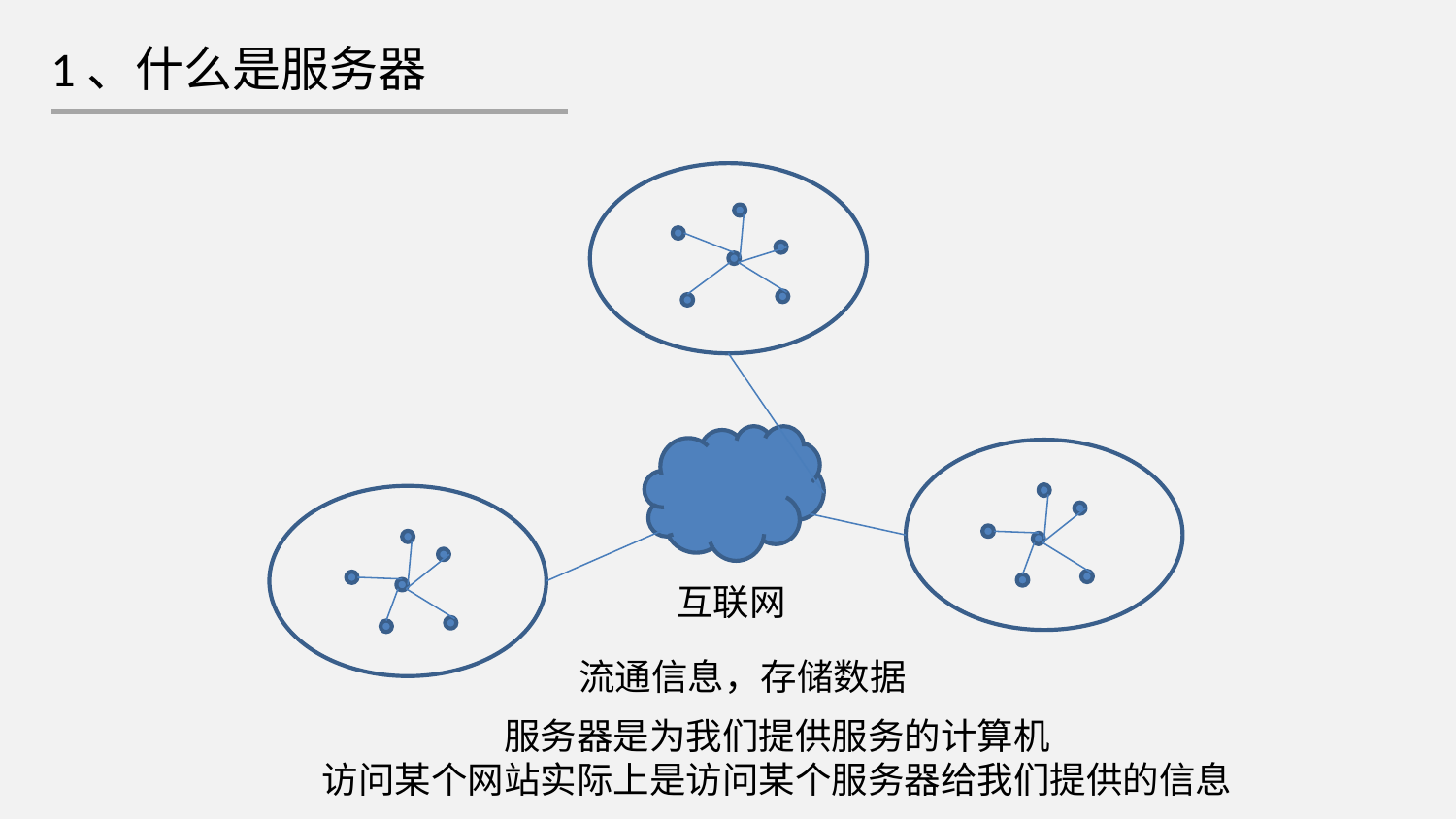

1、什么是服务器

互联网
流通信息，存储数据
服务器是为我们提供服务的计算机
访问某个网站实际上是访问某个服务器给我们提供的信息